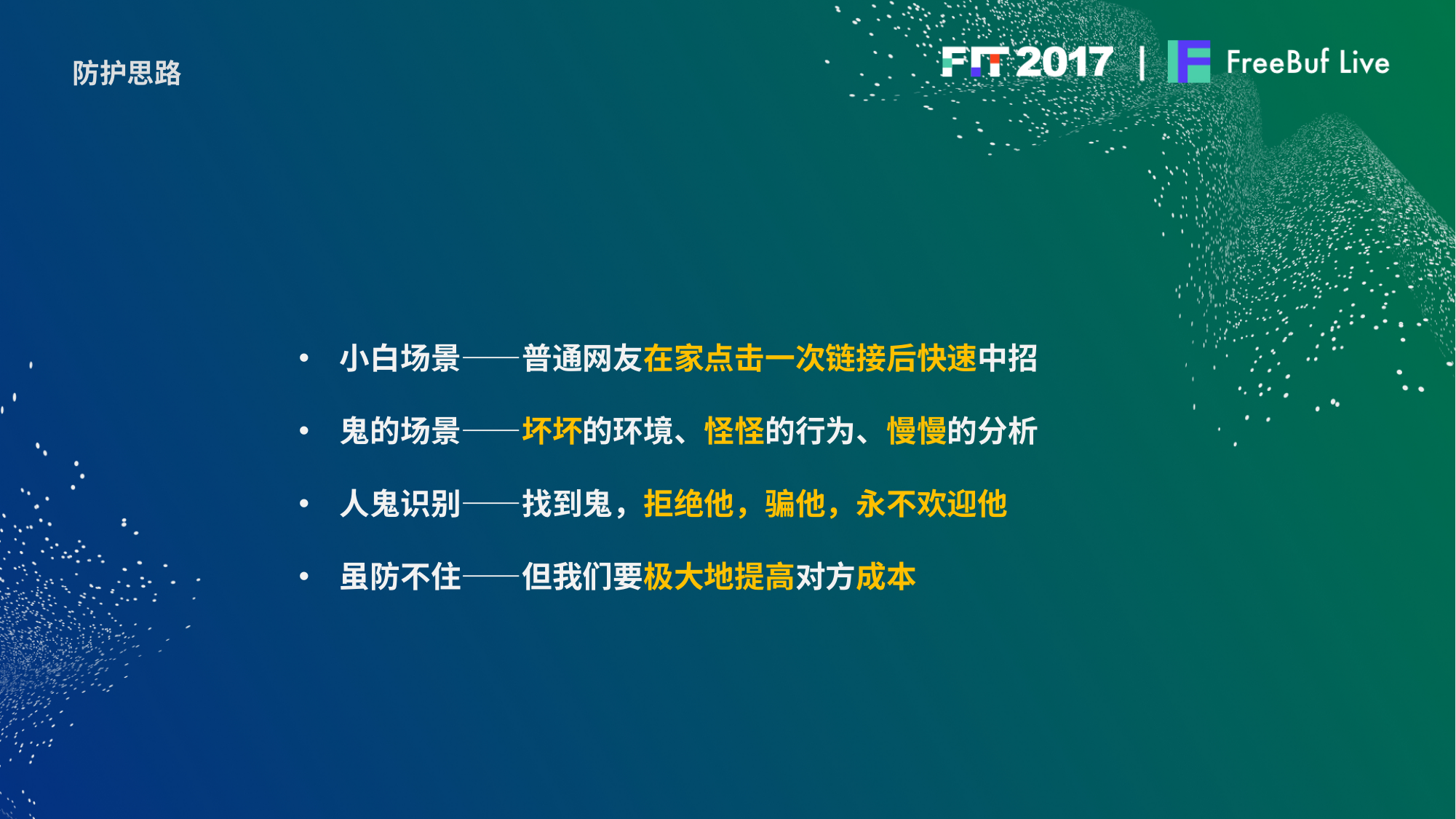

防护思路

小白场景——普通网友在家点击一次链接后快速中招

鬼的场景——坏坏的环境、怪怪的行为、慢慢的分析

人鬼识别——找到鬼，拒绝他，骗他，永不欢迎他

虽防不住——但我们要极大地提高对方成本